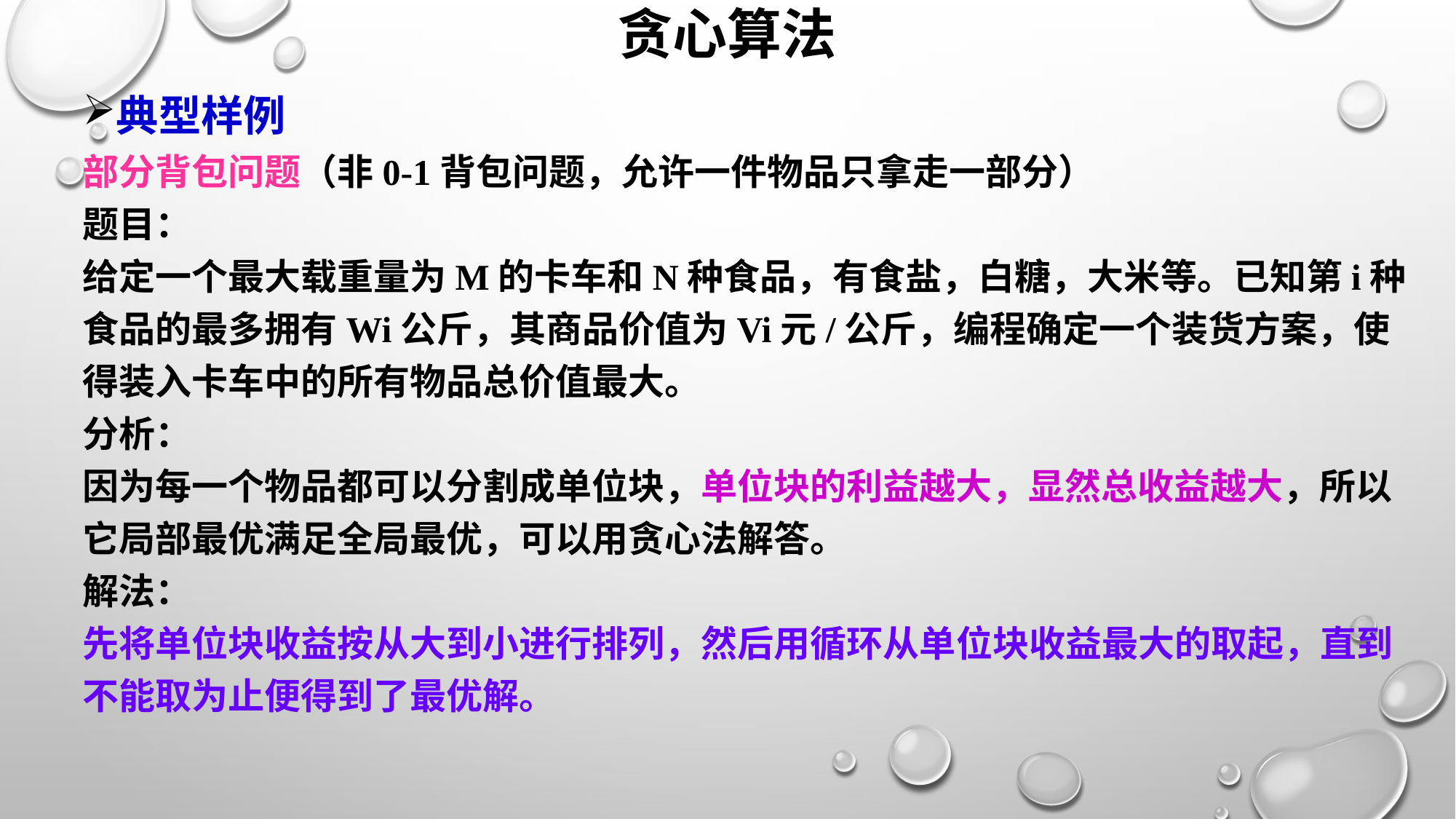

# 贪心算法
典型样例
部分背包问题（非0-1背包问题，允许一件物品只拿走一部分）
题目：
给定一个最大载重量为M的卡车和N种食品，有食盐，白糖，大米等。已知第i种食品的最多拥有Wi公斤，其商品价值为Vi元/公斤，编程确定一个装货方案，使得装入卡车中的所有物品总价值最大。
分析：
因为每一个物品都可以分割成单位块，单位块的利益越大，显然总收益越大，所以它局部最优满足全局最优，可以用贪心法解答。
解法：
先将单位块收益按从大到小进行排列，然后用循环从单位块收益最大的取起，直到不能取为止便得到了最优解。